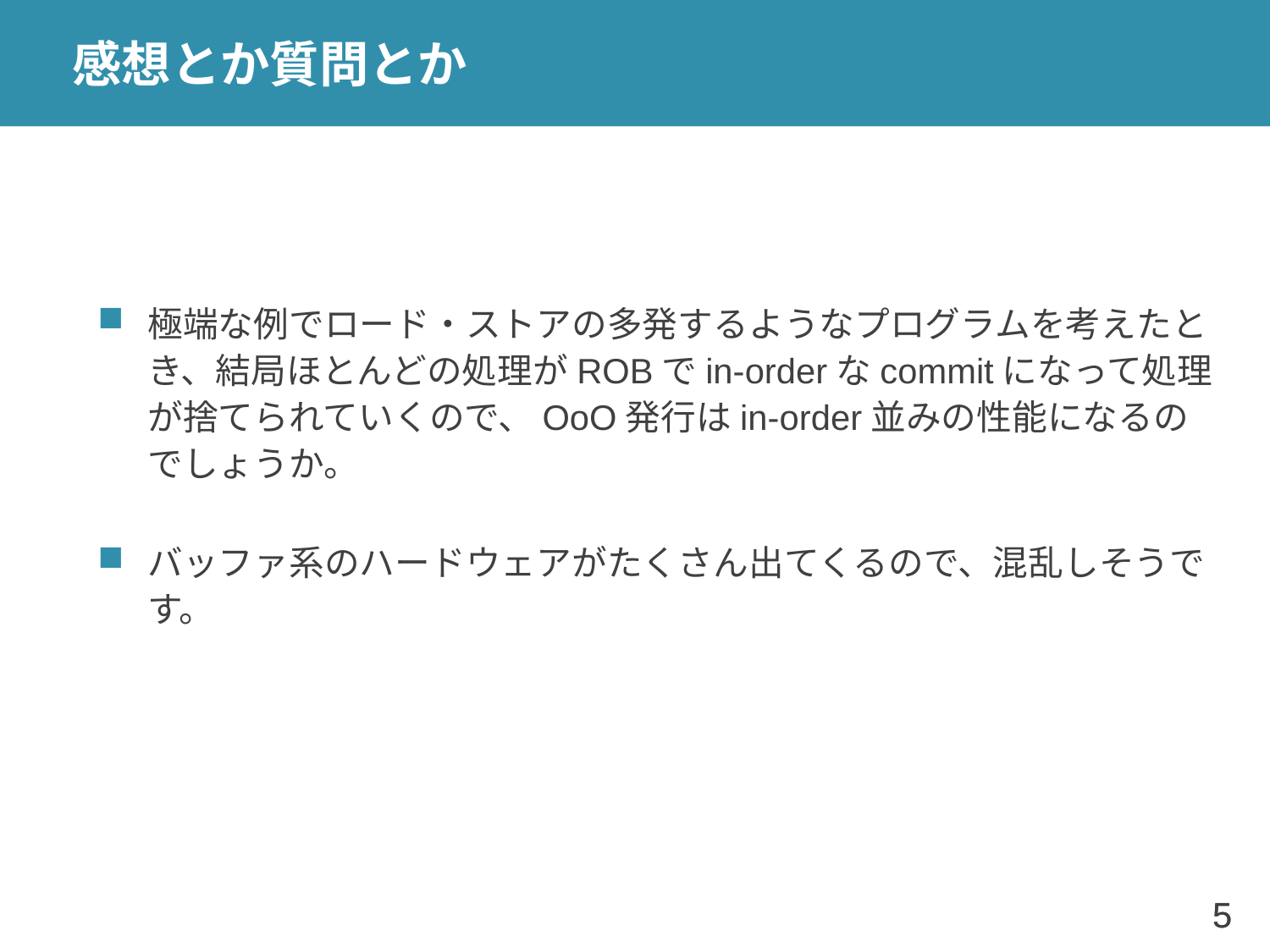

# 感想とか質問とか
極端な例でロード・ストアの多発するようなプログラムを考えたとき、結局ほとんどの処理がROBでin-orderなcommitになって処理が捨てられていくので、OoO発行はin-order並みの性能になるのでしょうか。
バッファ系のハードウェアがたくさん出てくるので、混乱しそうです。